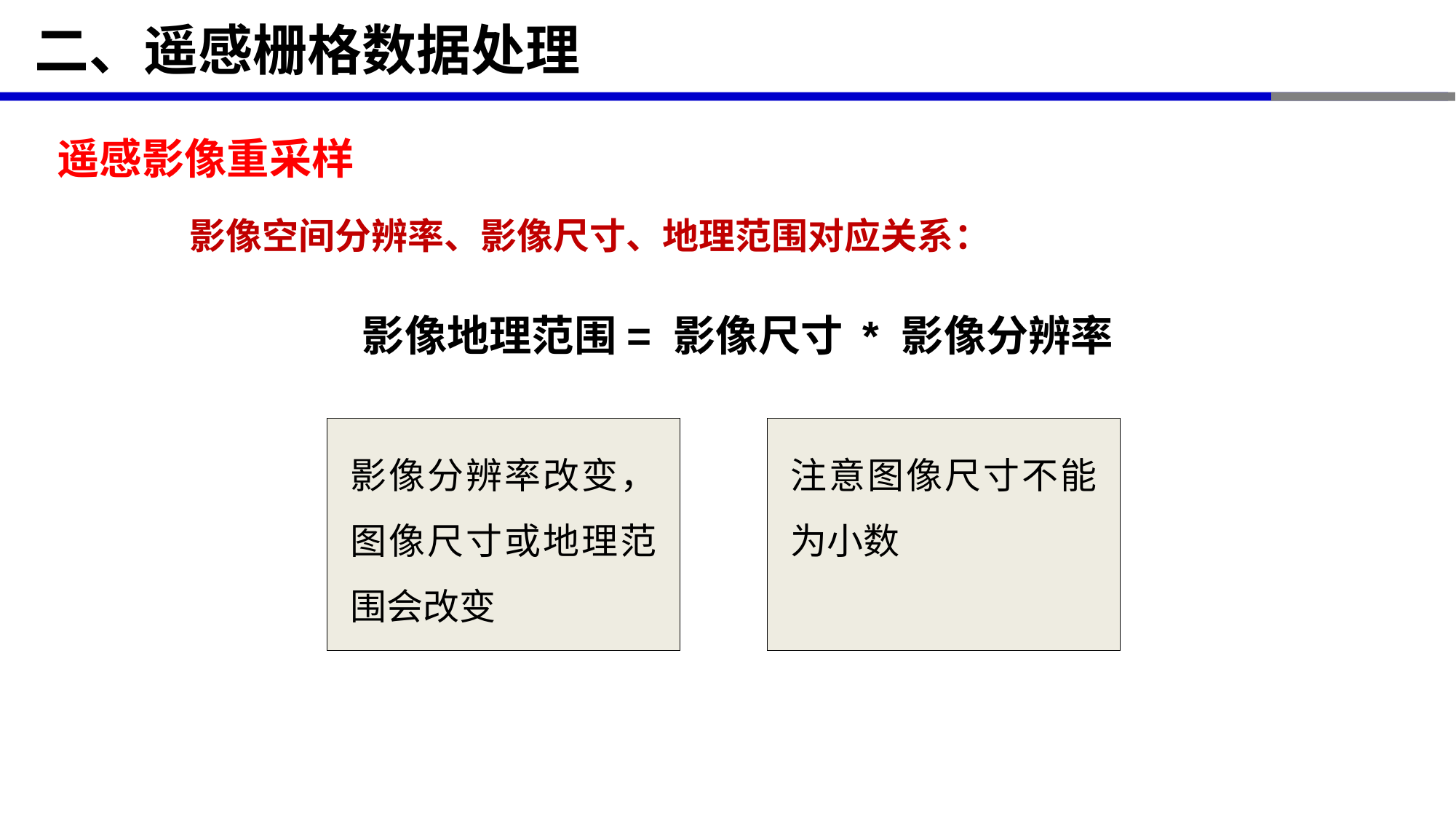

# 二、遥感栅格数据处理
遥感影像重采样
影像空间分辨率、影像尺寸、地理范围对应关系：
影像地理范围= 影像尺寸 * 影像分辨率

影像分辨率改变，图像尺寸或地理范围会改变

注意图像尺寸不能为小数